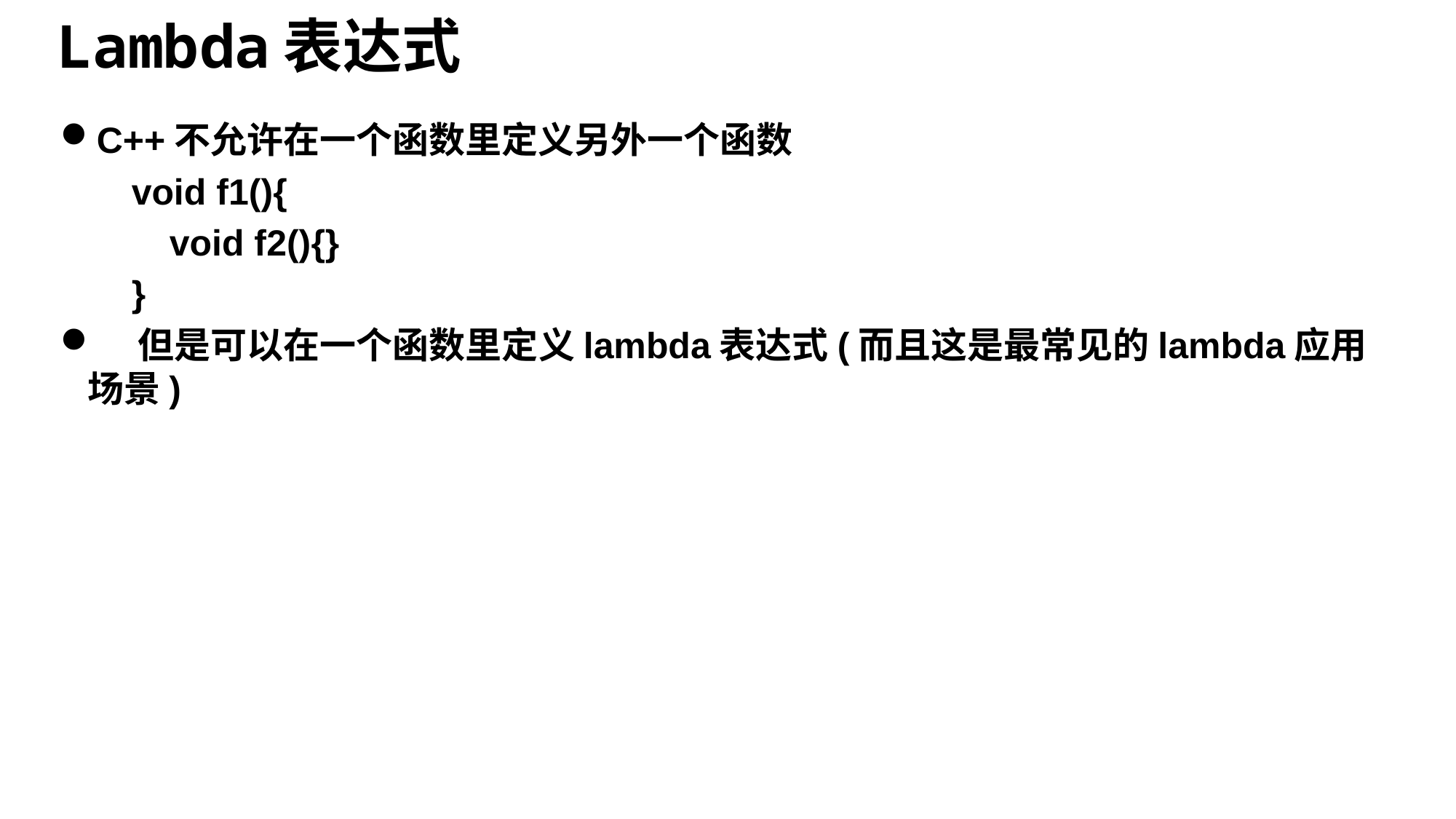

# Lambda表达式
C++不允许在一个函数里定义另外一个函数
       void f1(){
	void f2(){}
       }
    但是可以在一个函数里定义lambda表达式(而且这是最常见的lambda应用场景)